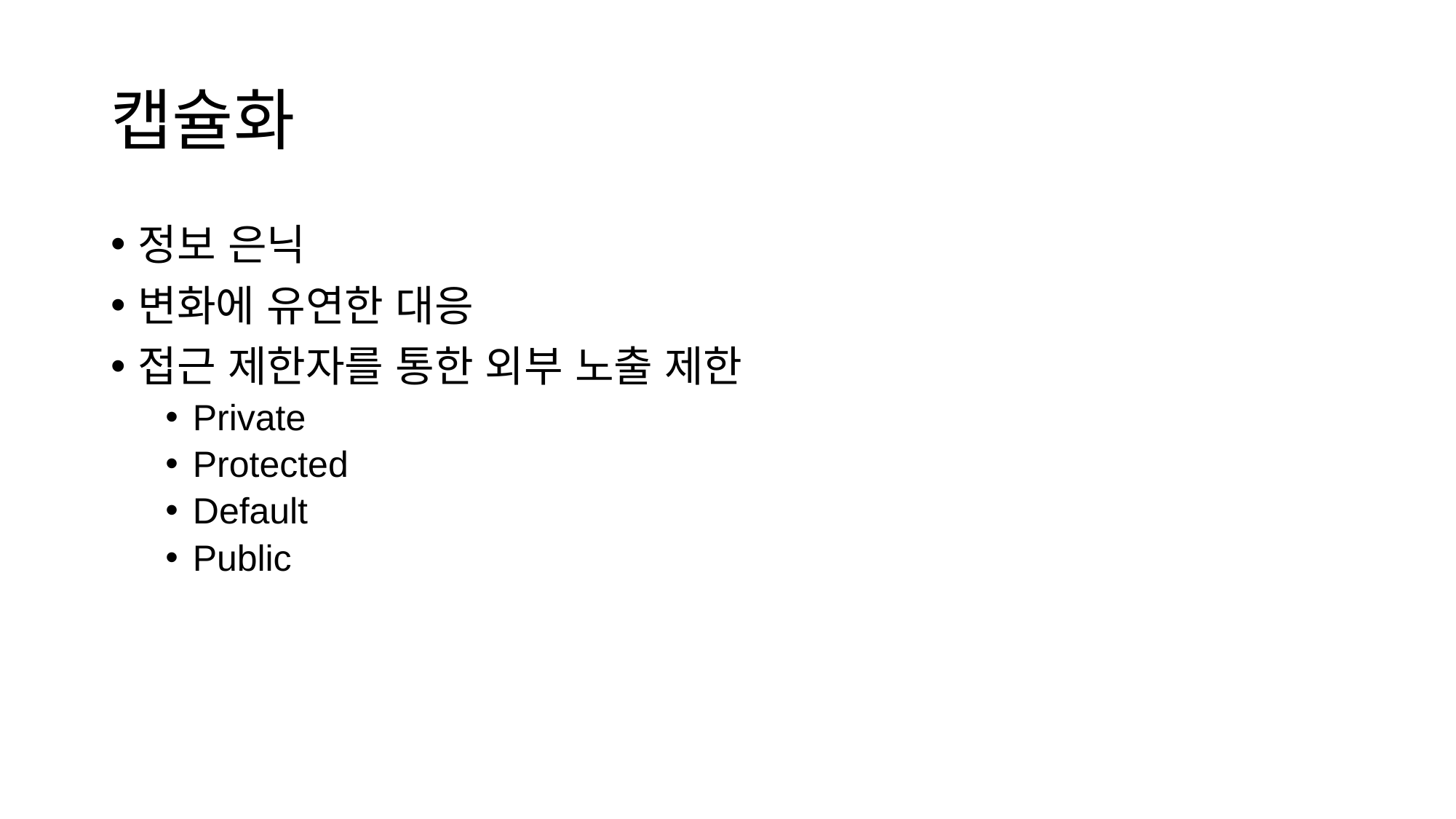

# 캡슐화
정보 은닉
변화에 유연한 대응
접근 제한자를 통한 외부 노출 제한
Private
Protected
Default
Public